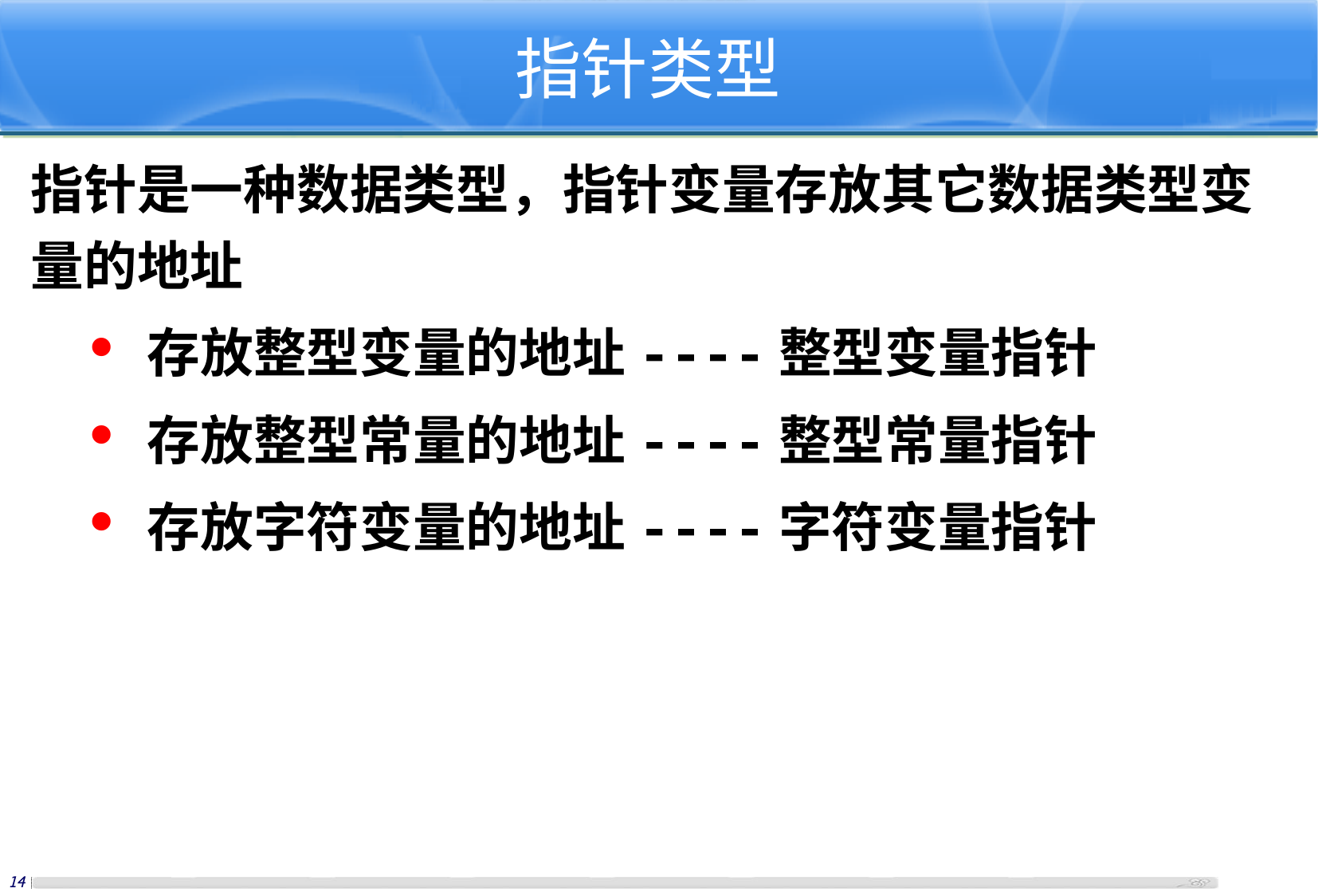

指针类型
指针是一种数据类型，指针变量存放其它数据类型变量的地址
存放整型变量的地址----整型变量指针
存放整型常量的地址----整型常量指针
存放字符变量的地址----字符变量指针